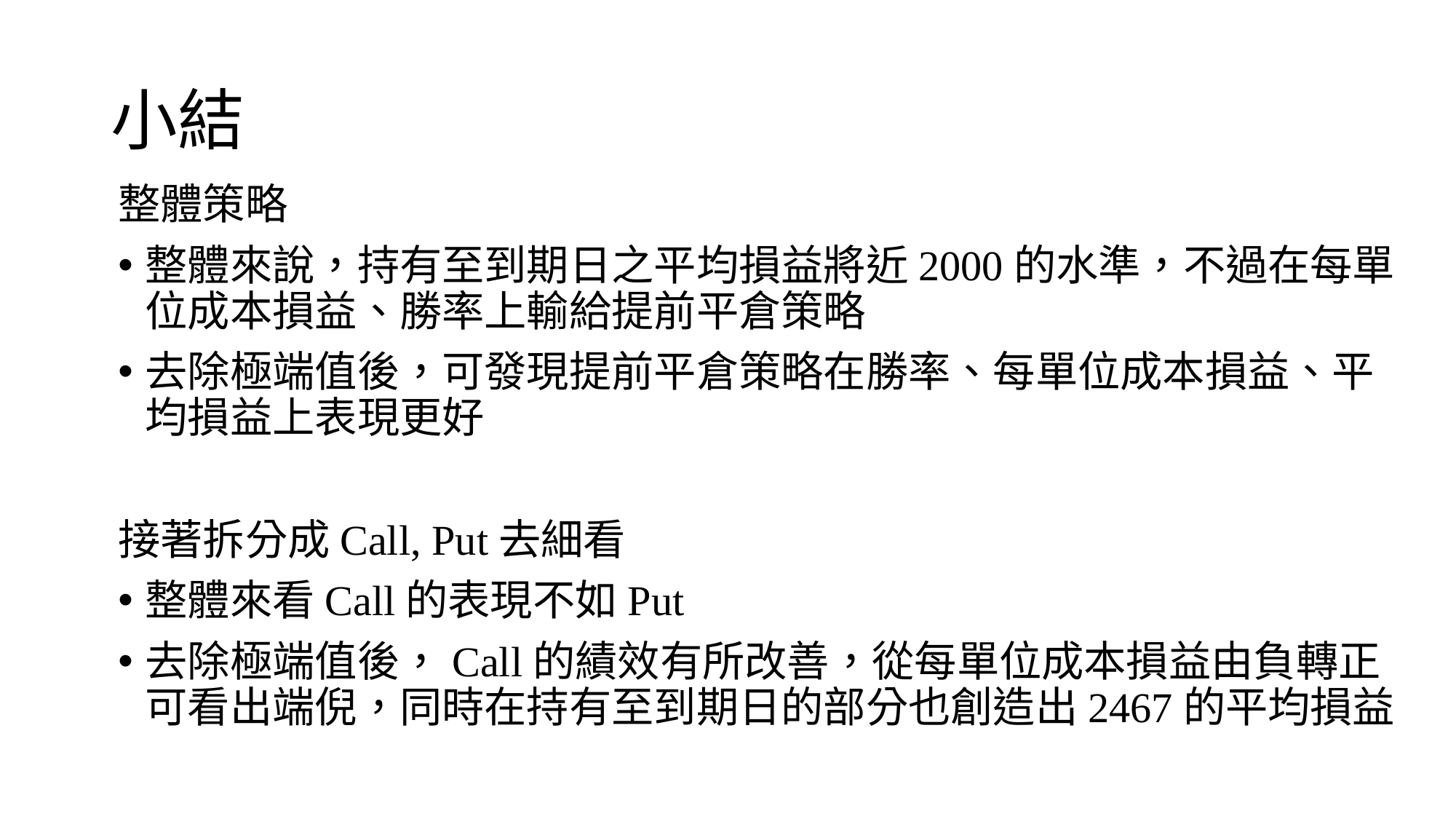

# 小結
整體策略
整體來說，持有至到期日之平均損益將近2000的水準，不過在每單位成本損益、勝率上輸給提前平倉策略
去除極端值後，可發現提前平倉策略在勝率、每單位成本損益、平均損益上表現更好

接著拆分成Call, Put去細看
整體來看Call的表現不如Put
去除極端值後，Call的績效有所改善，從每單位成本損益由負轉正可看出端倪，同時在持有至到期日的部分也創造出2467的平均損益